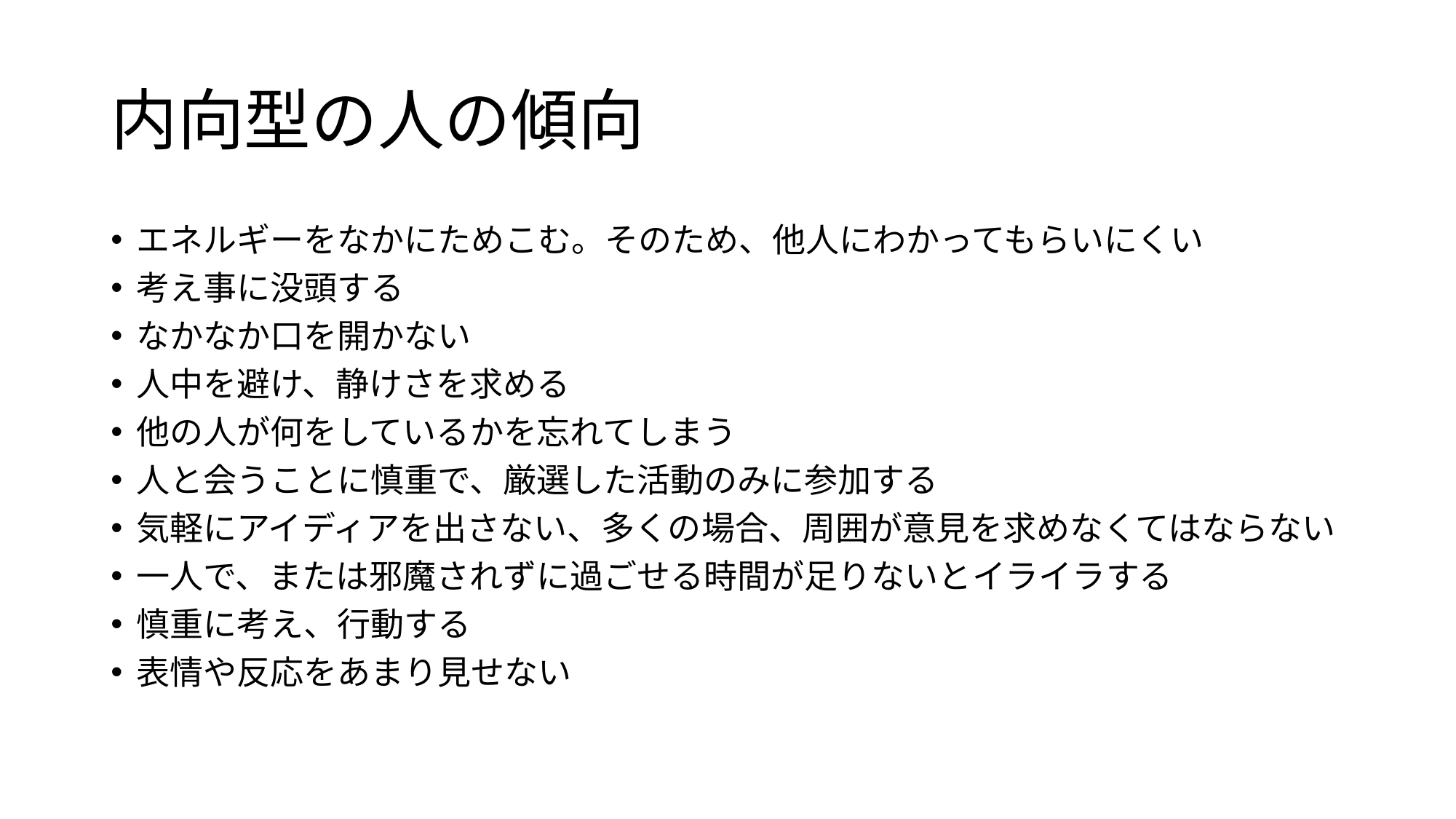

# 内向型の人の傾向
エネルギーをなかにためこむ。そのため、他人にわかってもらいにくい
考え事に没頭する
なかなか口を開かない
人中を避け、静けさを求める
他の人が何をしているかを忘れてしまう
人と会うことに慎重で、厳選した活動のみに参加する
気軽にアイディアを出さない、多くの場合、周囲が意見を求めなくてはならない
一人で、または邪魔されずに過ごせる時間が足りないとイライラする
慎重に考え、行動する
表情や反応をあまり見せない